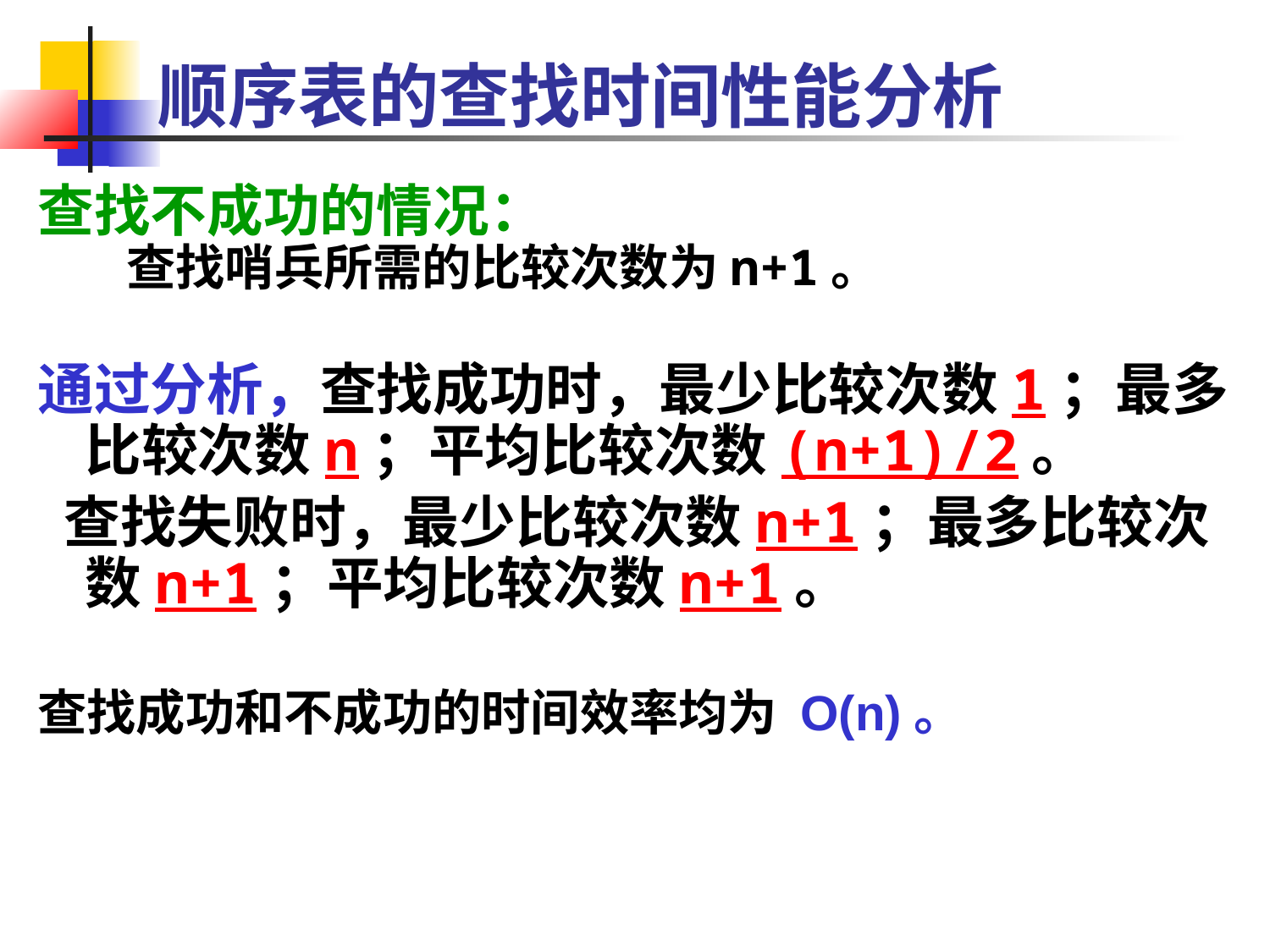

# 顺序表的查找时间性能分析
查找不成功的情况：
          查找哨兵所需的比较次数为n+1。

通过分析，查找成功时，最少比较次数1；最多比较次数n；平均比较次数(n+1)/2。
 查找失败时，最少比较次数n+1；最多比较次数n+1；平均比较次数n+1。

查找成功和不成功的时间效率均为 O(n)。